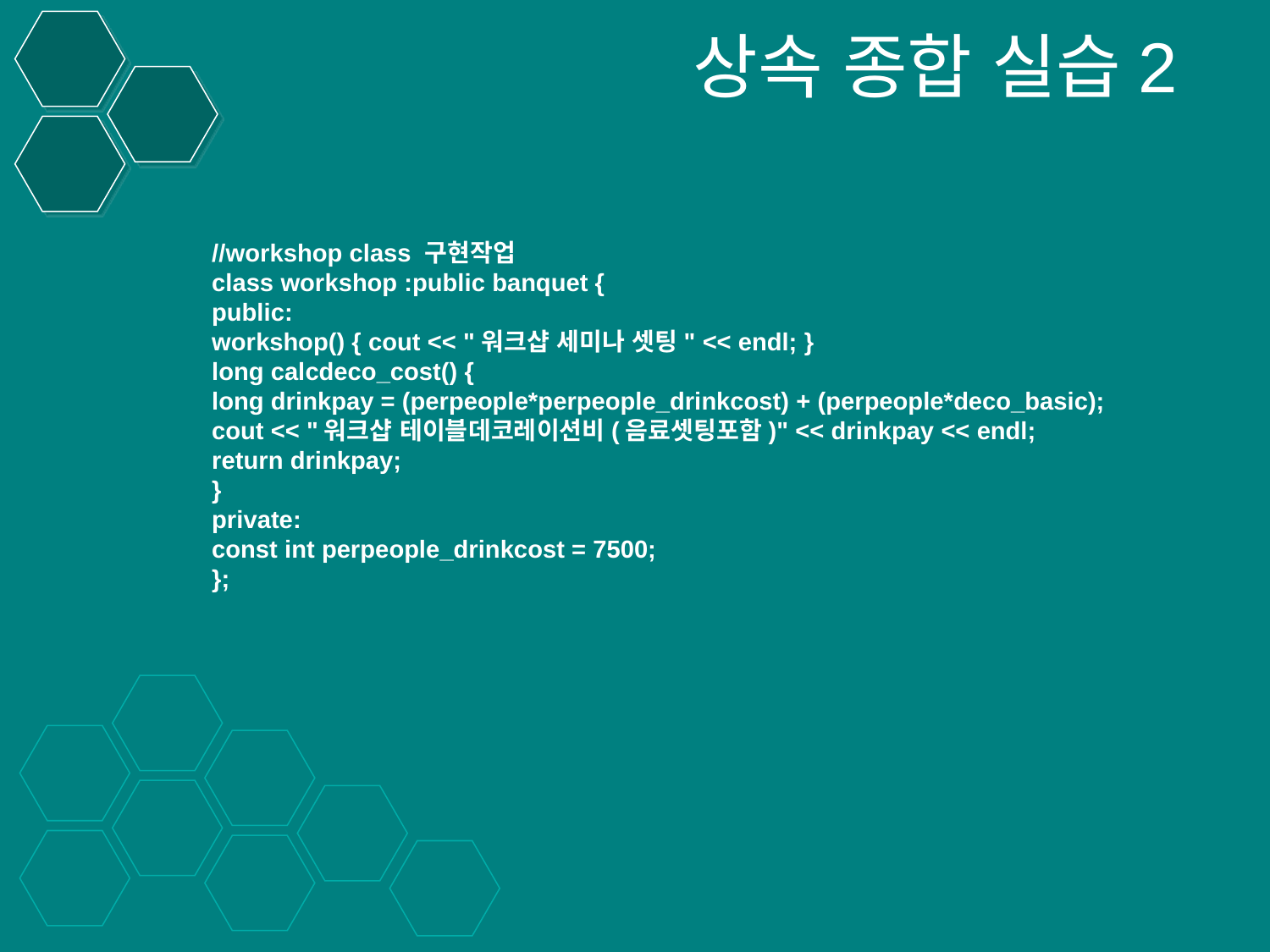

상속 종합 실습2
//workshop class 구현작업
class workshop :public banquet {
public:
workshop() { cout << "워크샵 세미나 셋팅" << endl; }
long calcdeco_cost() {
long drinkpay = (perpeople*perpeople_drinkcost) + (perpeople*deco_basic);
cout << "워크샵 테이블데코레이션비(음료셋팅포함)" << drinkpay << endl;
return drinkpay;
}
private:
const int perpeople_drinkcost = 7500;
};